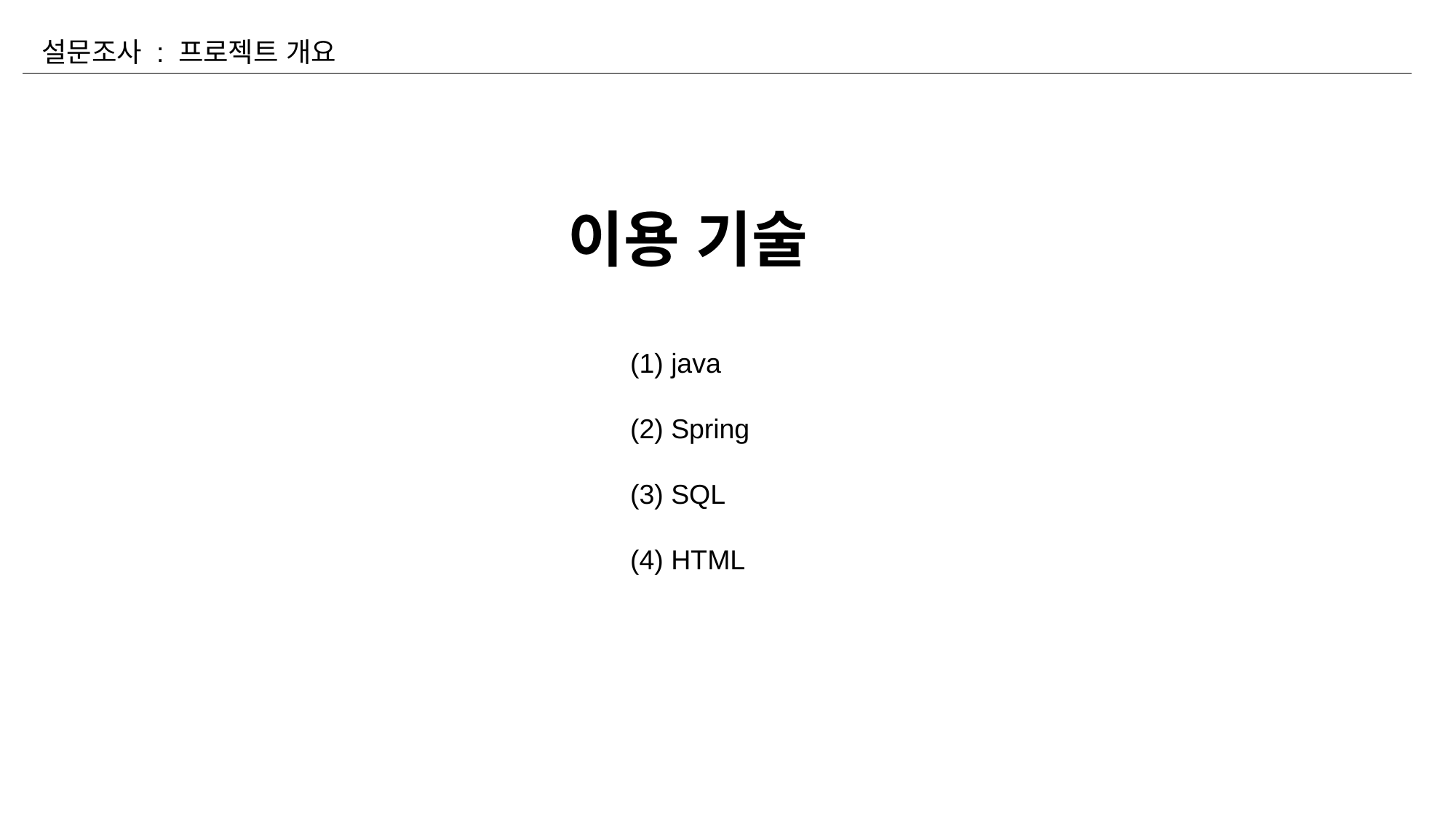

설문조사 : 프로젝트 개요
이용 기술
java

Spring

SQL

HTML